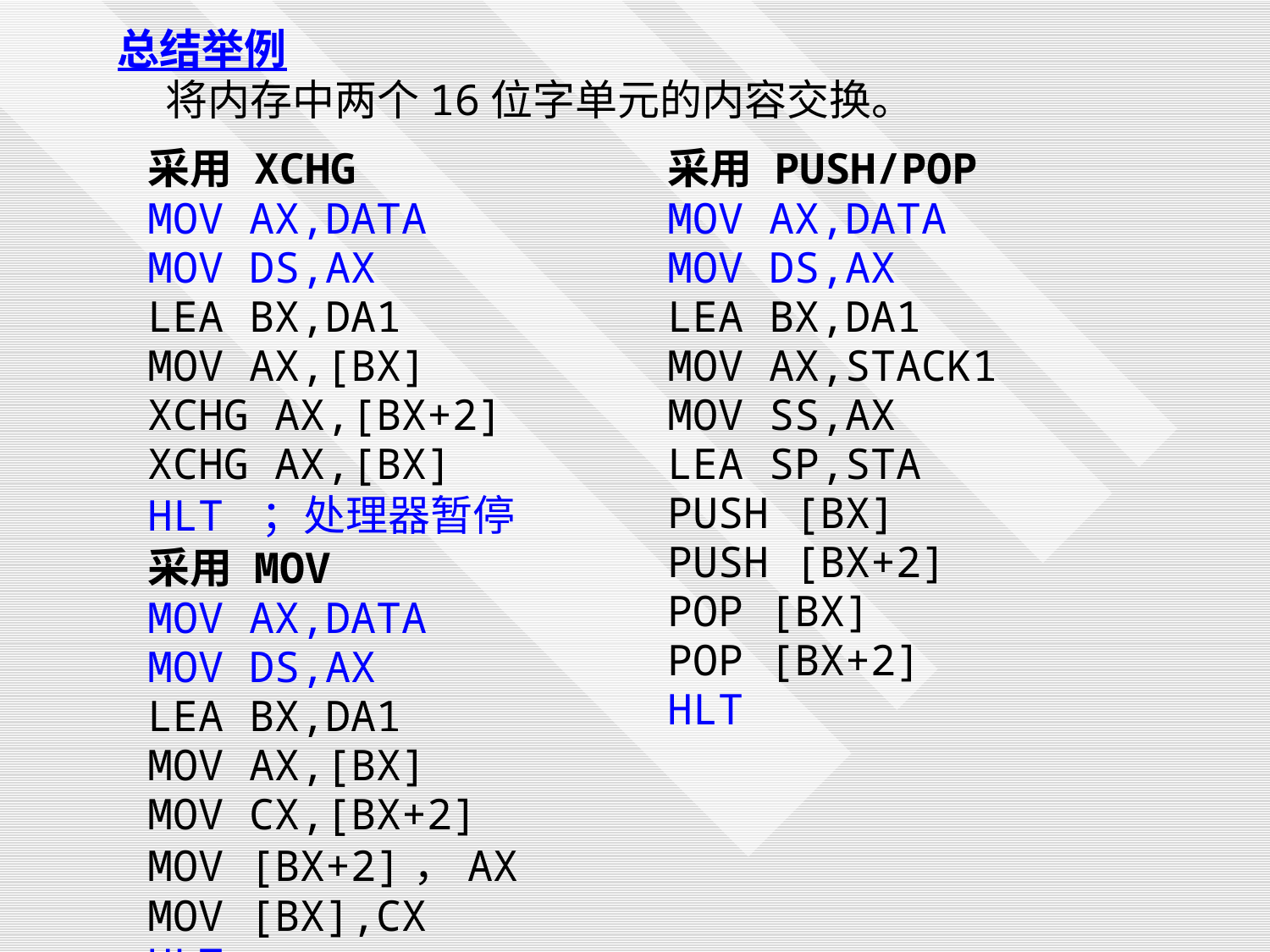

总结举例
    将内存中两个16位字单元的内容交换。
| 采用 XCHG MOV AX,DATA MOV DS,AX LEA BX,DA1 MOV AX,[BX] XCHG AX,[BX+2] XCHG AX,[BX] HLT ；处理器暂停 采用 MOV MOV AX,DATA MOV DS,AX LEA BX,DA1 MOV AX,[BX] MOV CX,[BX+2] MOV [BX+2]，AX MOV [BX],CX HLT | 采用 PUSH/POP MOV AX,DATA MOV DS,AX LEA BX,DA1 MOV AX,STACK1 MOV SS,AX LEA SP,STA PUSH [BX] PUSH [BX+2] POP [BX] POP [BX+2] HLT |
| --- | --- |